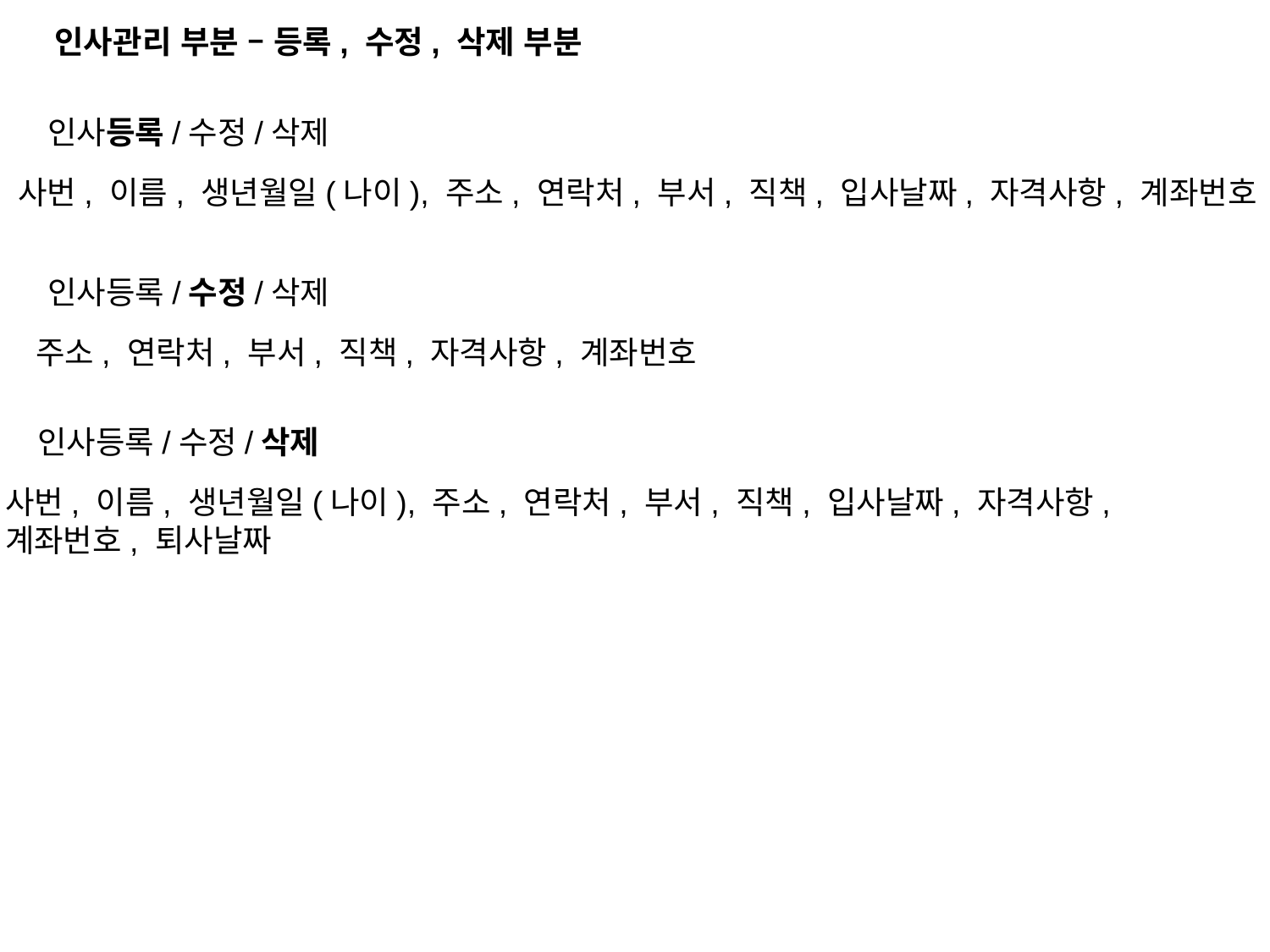

인사관리 부분 – 등록, 수정, 삭제 부분
인사등록/수정/삭제
사번, 이름, 생년월일(나이), 주소, 연락처, 부서, 직책, 입사날짜, 자격사항, 계좌번호

인사등록/수정/삭제
주소, 연락처, 부서, 직책, 자격사항, 계좌번호

인사등록/수정/삭제
사번, 이름, 생년월일(나이), 주소, 연락처, 부서, 직책, 입사날짜, 자격사항,
계좌번호, 퇴사날짜